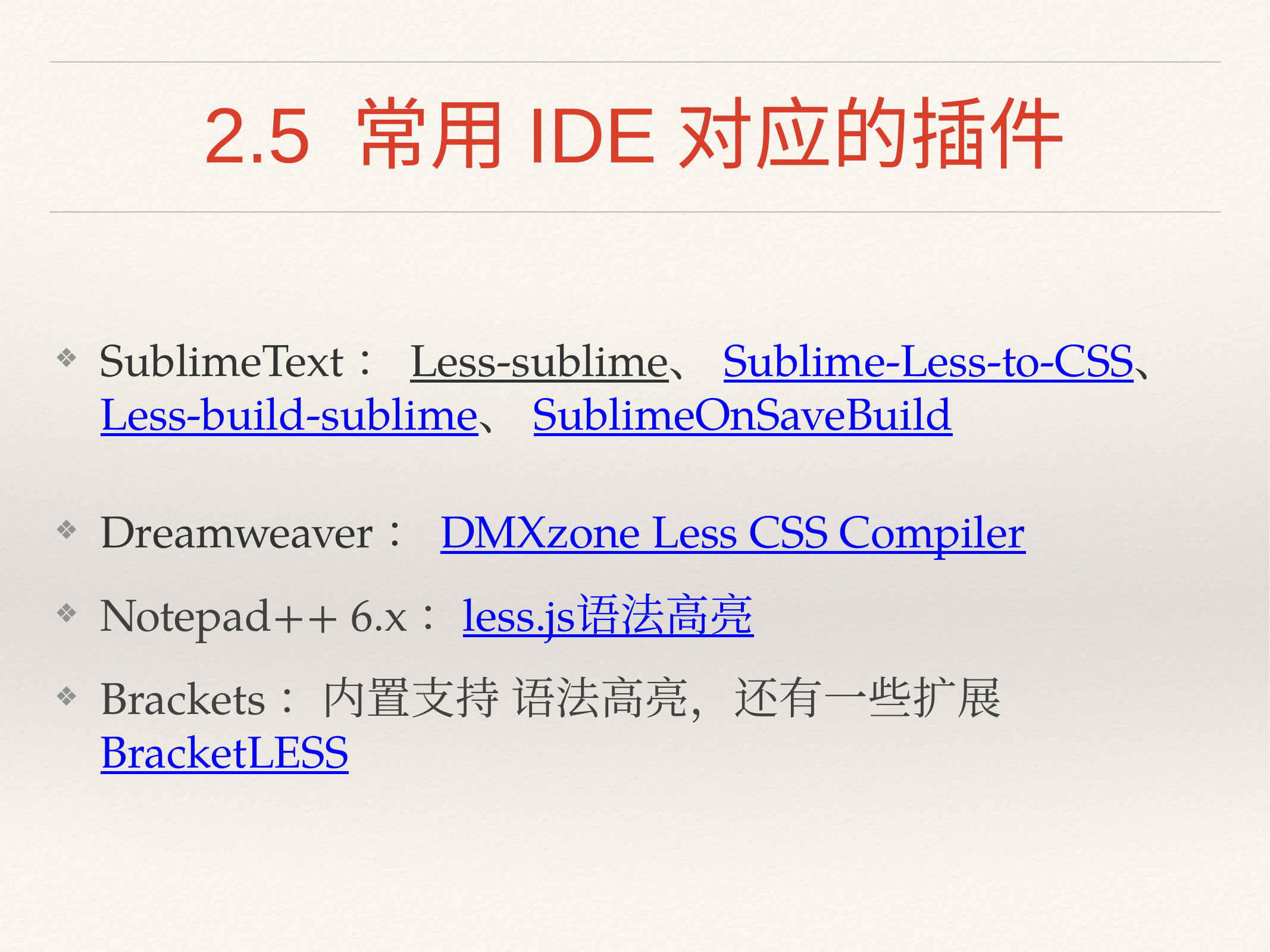

14
# 2.5 常用IDE对应的插件
SublimeText：Less-sublime、Sublime-Less-to-CSS、Less-build-sublime、SublimeOnSaveBuild

Dreamweaver：DMXzone Less CSS Compiler
Notepad++ 6.x：less.js语法高亮
Brackets：内置支持 语法高亮，还有一些扩展BracketLESS